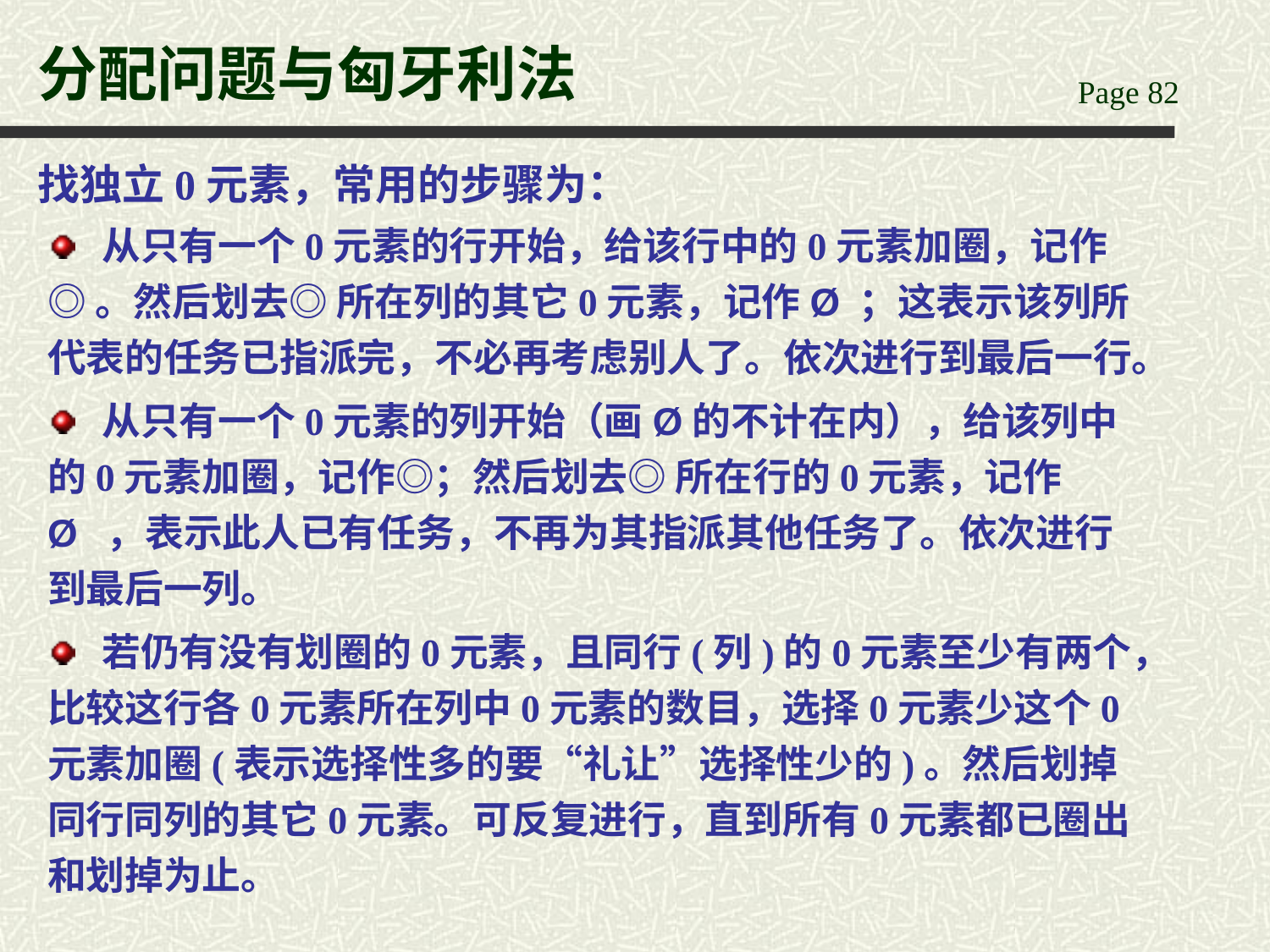

# 分配问题与匈牙利法
找独立0元素，常用的步骤为：
  从只有一个0元素的行开始，给该行中的0元素加圈，记作◎ 。然后划去◎ 所在列的其它0元素，记作Ø ；这表示该列所代表的任务已指派完，不必再考虑别人了。依次进行到最后一行。
  从只有一个0元素的列开始（画Ø的不计在内），给该列中的0元素加圈，记作◎；然后划去◎ 所在行的0元素，记作Ø  ，表示此人已有任务，不再为其指派其他任务了。依次进行到最后一列。
  若仍有没有划圈的0元素，且同行(列)的0元素至少有两个，比较这行各0元素所在列中0元素的数目，选择0元素少这个0元素加圈(表示选择性多的要“礼让”选择性少的)。然后划掉同行同列的其它0元素。可反复进行，直到所有0元素都已圈出和划掉为止。